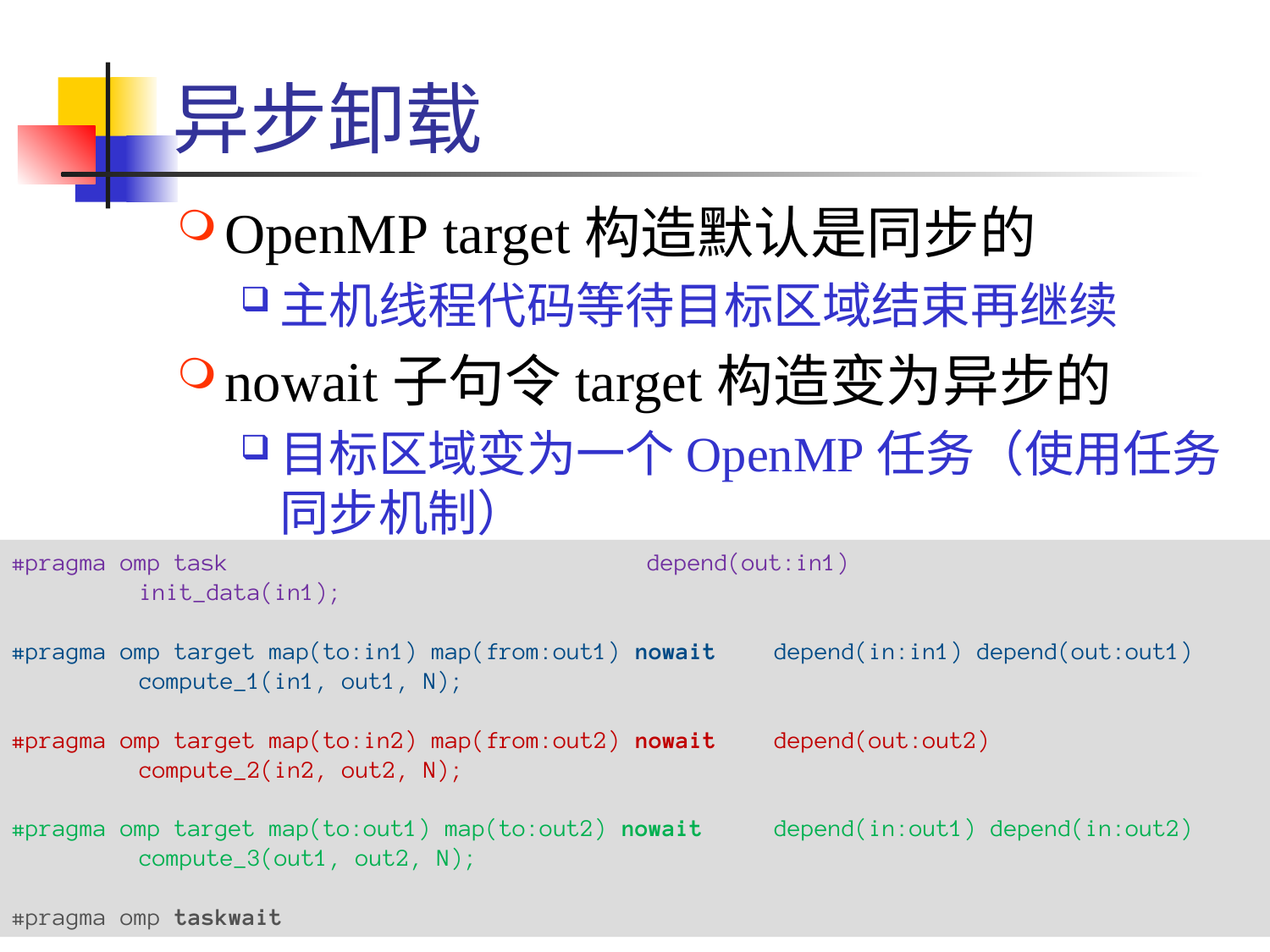

# 异步卸载
OpenMP target构造默认是同步的
主机线程代码等待目标区域结束再继续
nowait子句令target构造变为异步的
目标区域变为一个OpenMP任务（使用任务同步机制）
#pragma omp task				depend(out:in1)
	init_data(in1);

#pragma omp target map(to:in1) map(from:out1) nowait	depend(in:in1) depend(out:out1)
	compute_1(in1, out1, N);

#pragma omp target map(to:in2) map(from:out2) nowait	depend(out:out2)
	compute_2(in2, out2, N);

#pragma omp target map(to:out1) map(to:out2) nowait	depend(in:out1) depend(in:out2)
	compute_3(out1, out2, N);

#pragma omp taskwait